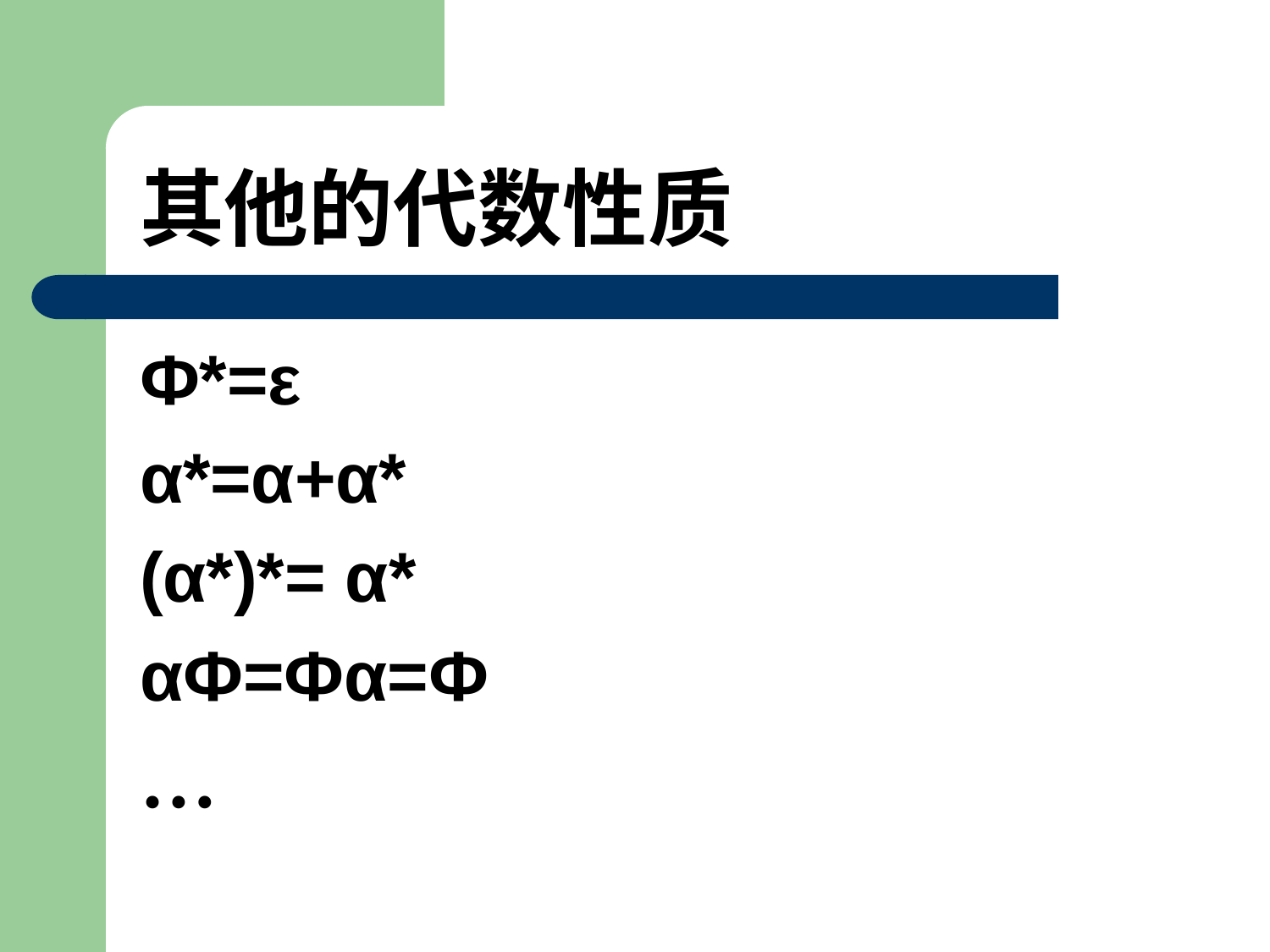

# 其他的代数性质
Ф*=ε
α*=α+α*
(α*)*= α*
αФ=Фα=Ф
…